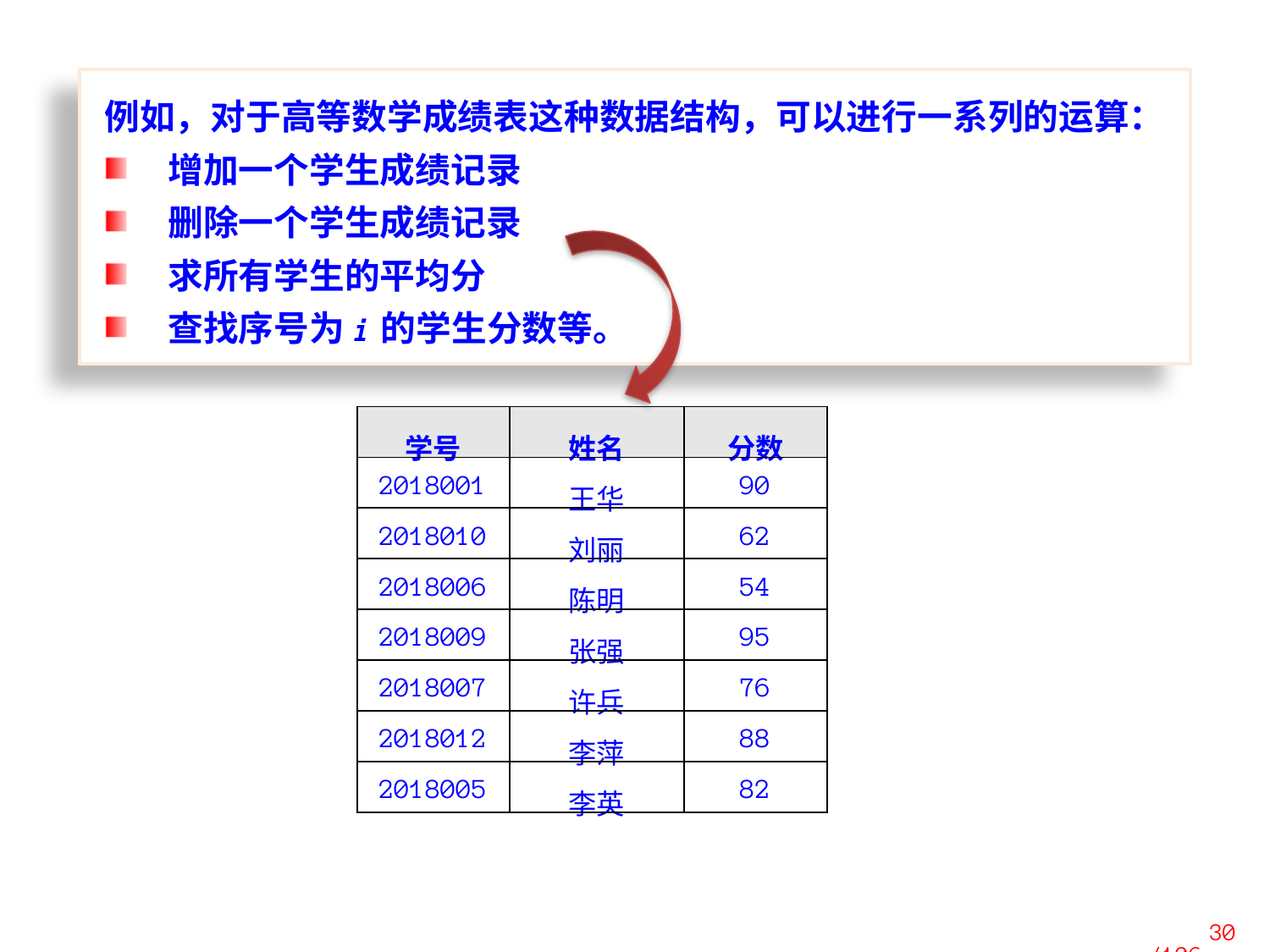

例如，对于高等数学成绩表这种数据结构，可以进行一系列的运算：
增加一个学生成绩记录
删除一个学生成绩记录
求所有学生的平均分
查找序号为i的学生分数等。

| 学号 | 姓名 | 分数 |
| --- | --- | --- |
| 2018001 | 王华 | 90 |
| 2018010 | 刘丽 | 62 |
| 2018006 | 陈明 | 54 |
| 2018009 | 张强 | 95 |
| 2018007 | 许兵 | 76 |
| 2018012 | 李萍 | 88 |
| 2018005 | 李英 | 82 |
                 30/106